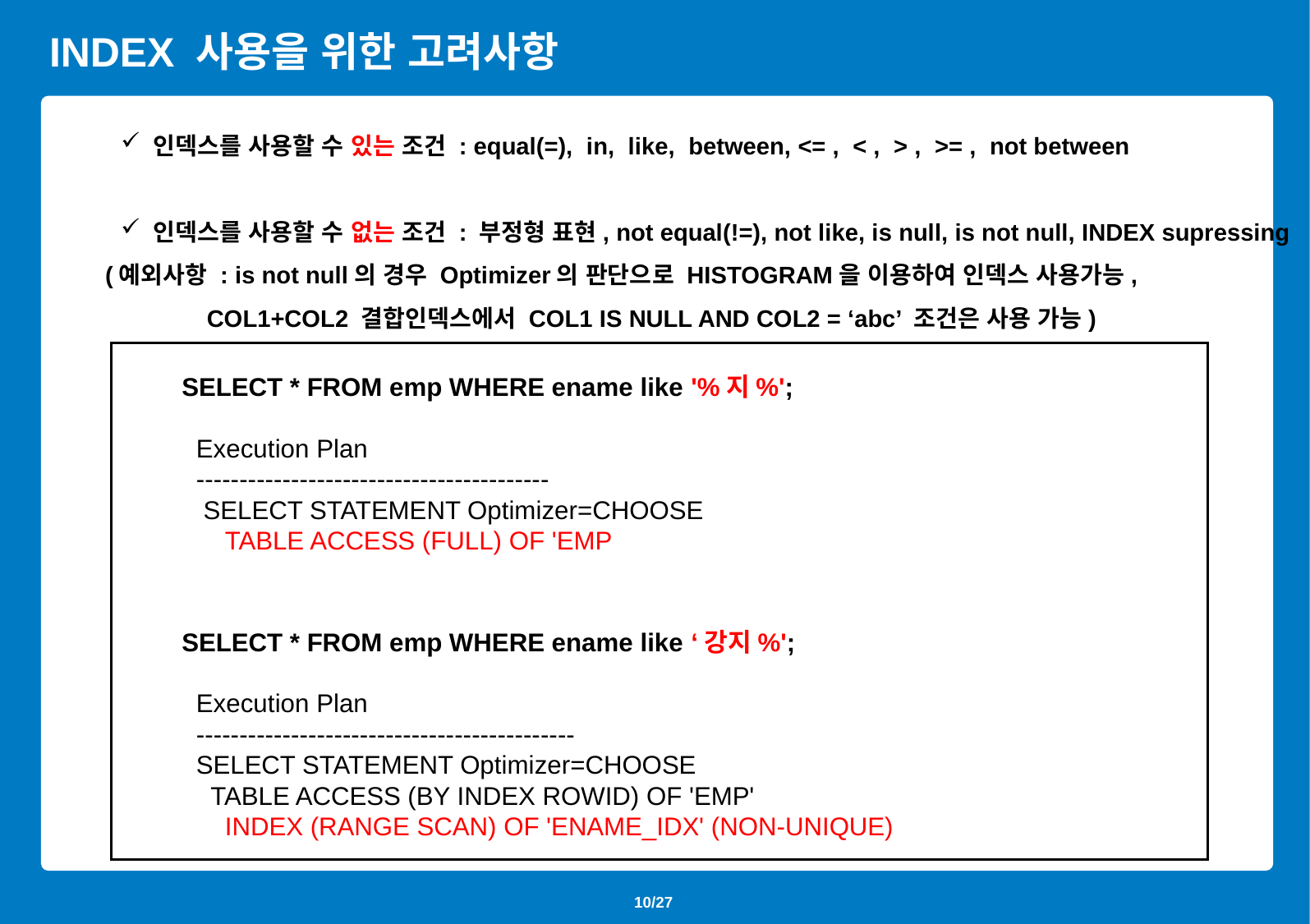

# INDEX 사용을 위한 고려사항
 인덱스를 사용할 수 있는 조건 : equal(=),  in,  like,  between, <= ,  < ,  > ,  >= ,  not between

 인덱스를 사용할 수 없는 조건 : 부정형 표현, not equal(!=), not like, is null, is not null, INDEX supressing
  (예외사항 : is not null의 경우 Optimizer의 판단으로 HISTOGRAM을 이용하여 인덱스 사용가능,
                 COL1+COL2 결합인덱스에서 COL1 IS NULL AND COL2 = ‘abc’ 조건은 사용 가능)

SELECT * FROM emp WHERE ename like '%지%';

  Execution Plan
  -----------------------------------------
   SELECT STATEMENT Optimizer=CHOOSE
      TABLE ACCESS (FULL) OF 'EMP

SELECT * FROM emp WHERE ename like ‘강지%';

  Execution Plan
  --------------------------------------------
  SELECT STATEMENT Optimizer=CHOOSE
    TABLE ACCESS (BY INDEX ROWID) OF 'EMP'
      INDEX (RANGE SCAN) OF 'ENAME_IDX' (NON-UNIQUE)